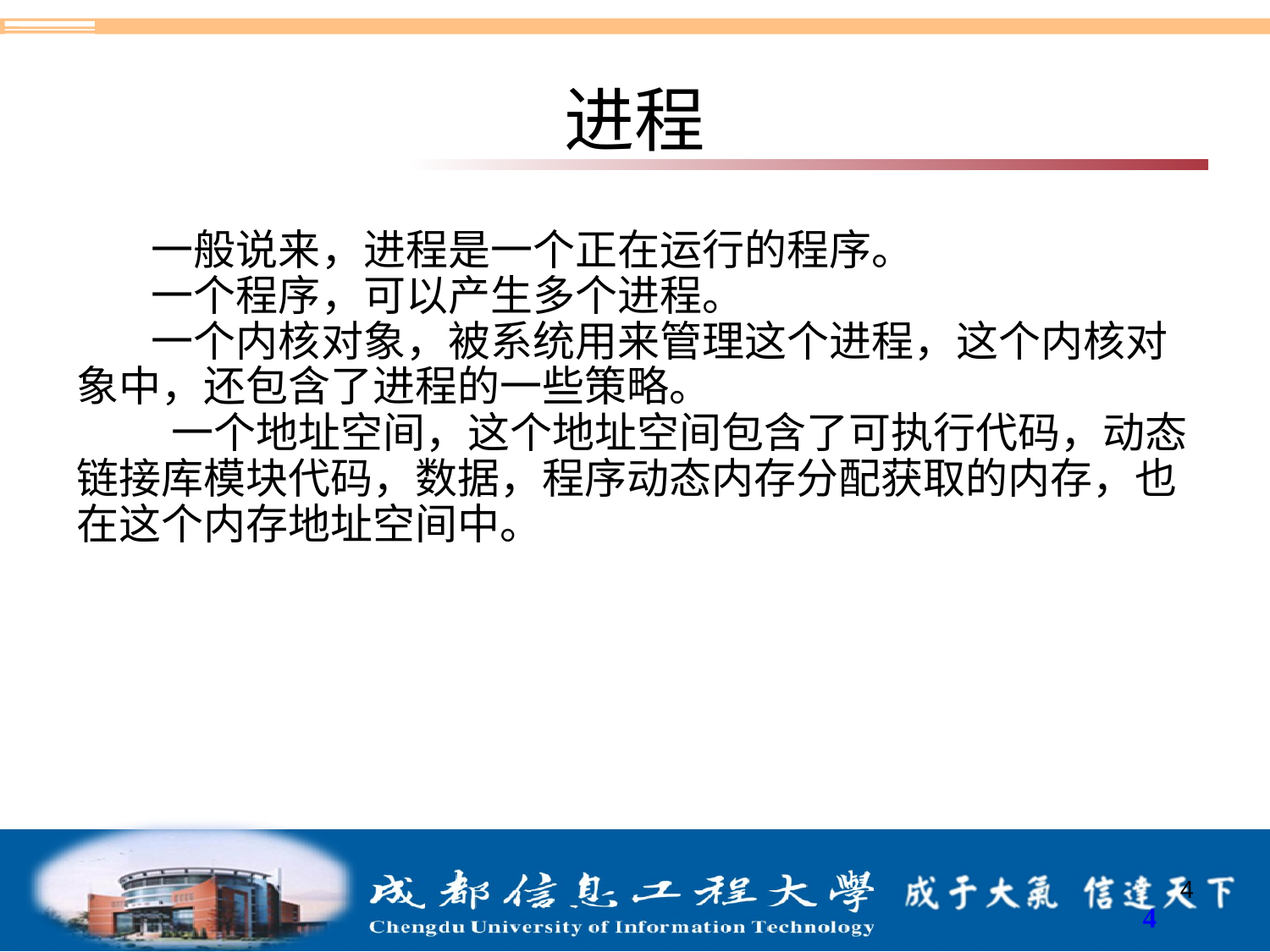

# 进程
一般说来，进程是一个正在运行的程序。
一个程序，可以产生多个进程。
一个内核对象，被系统用来管理这个进程，这个内核对象中，还包含了进程的一些策略。
 一个地址空间，这个地址空间包含了可执行代码，动态链接库模块代码，数据，程序动态内存分配获取的内存，也在这个内存地址空间中。